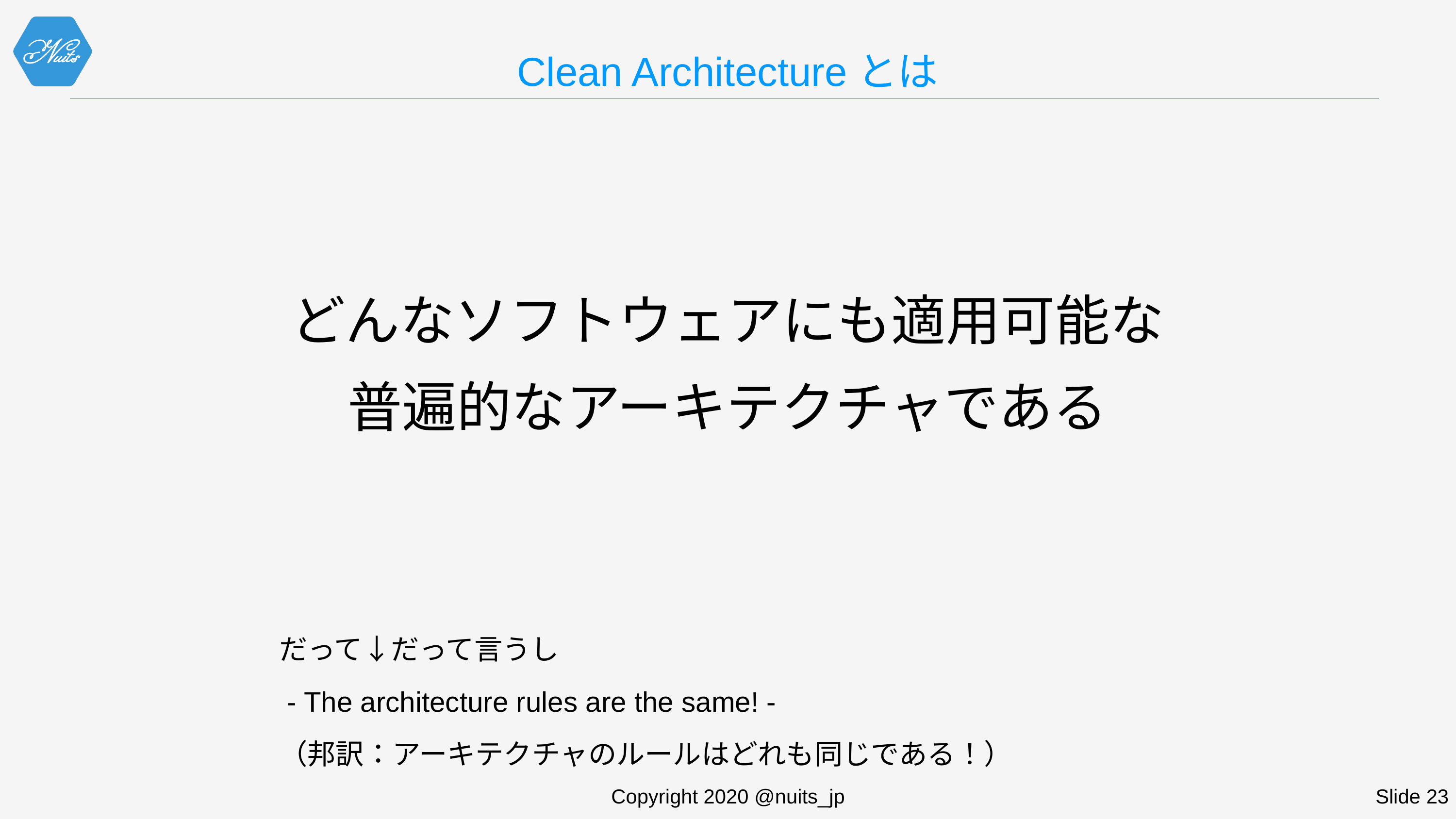

# Clean Architectureとは
どんなソフトウェアにも適用可能な
普遍的なアーキテクチャである

だって↓だって言うし
 - The architecture rules are the same! -
（邦訳：アーキテクチャのルールはどれも同じである！）